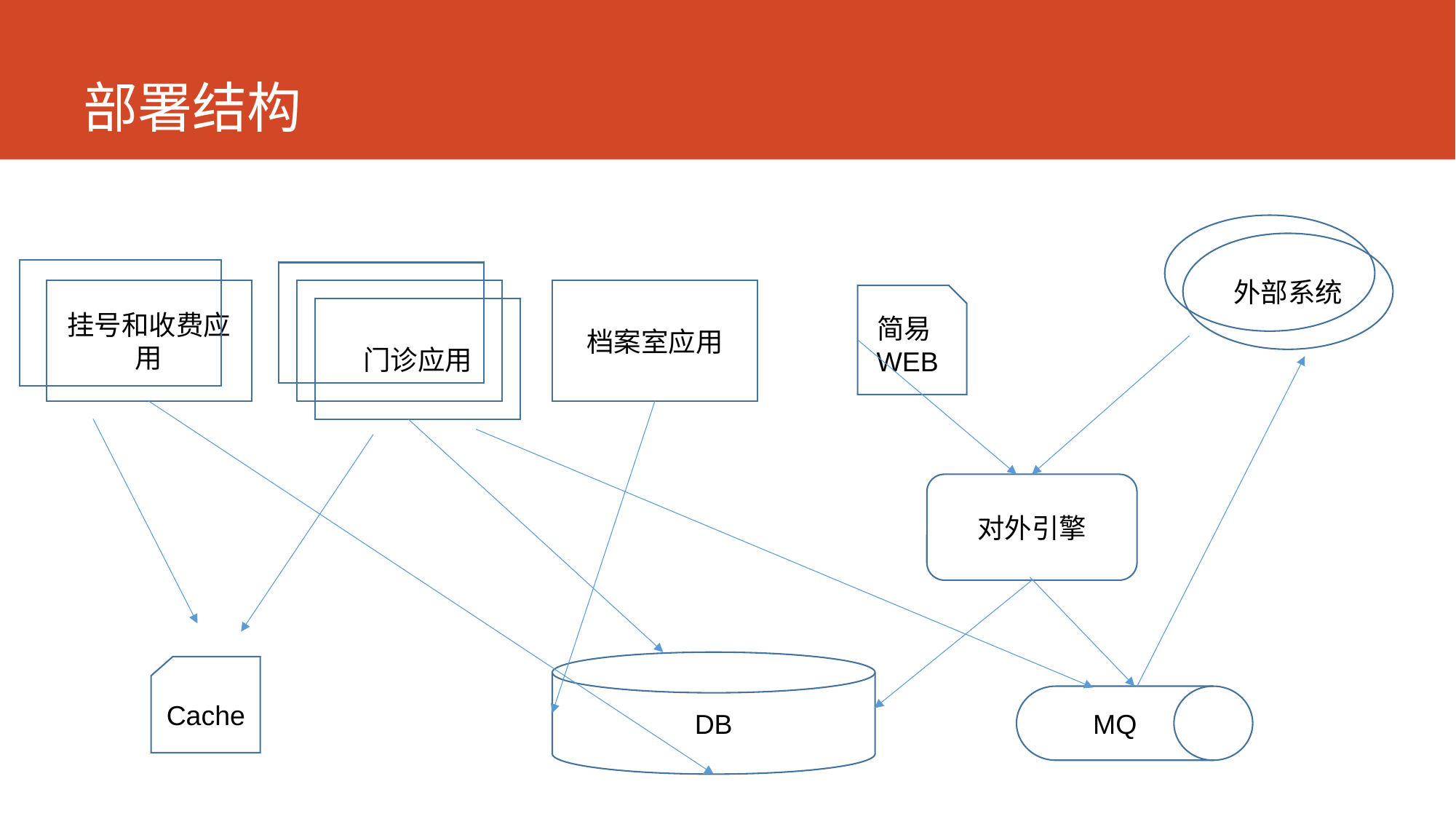

# 部署结构

外部系统

挂号和收费应用

档案室应用
简易WEB
门诊应用

对外引擎

DB
Cache
MQ